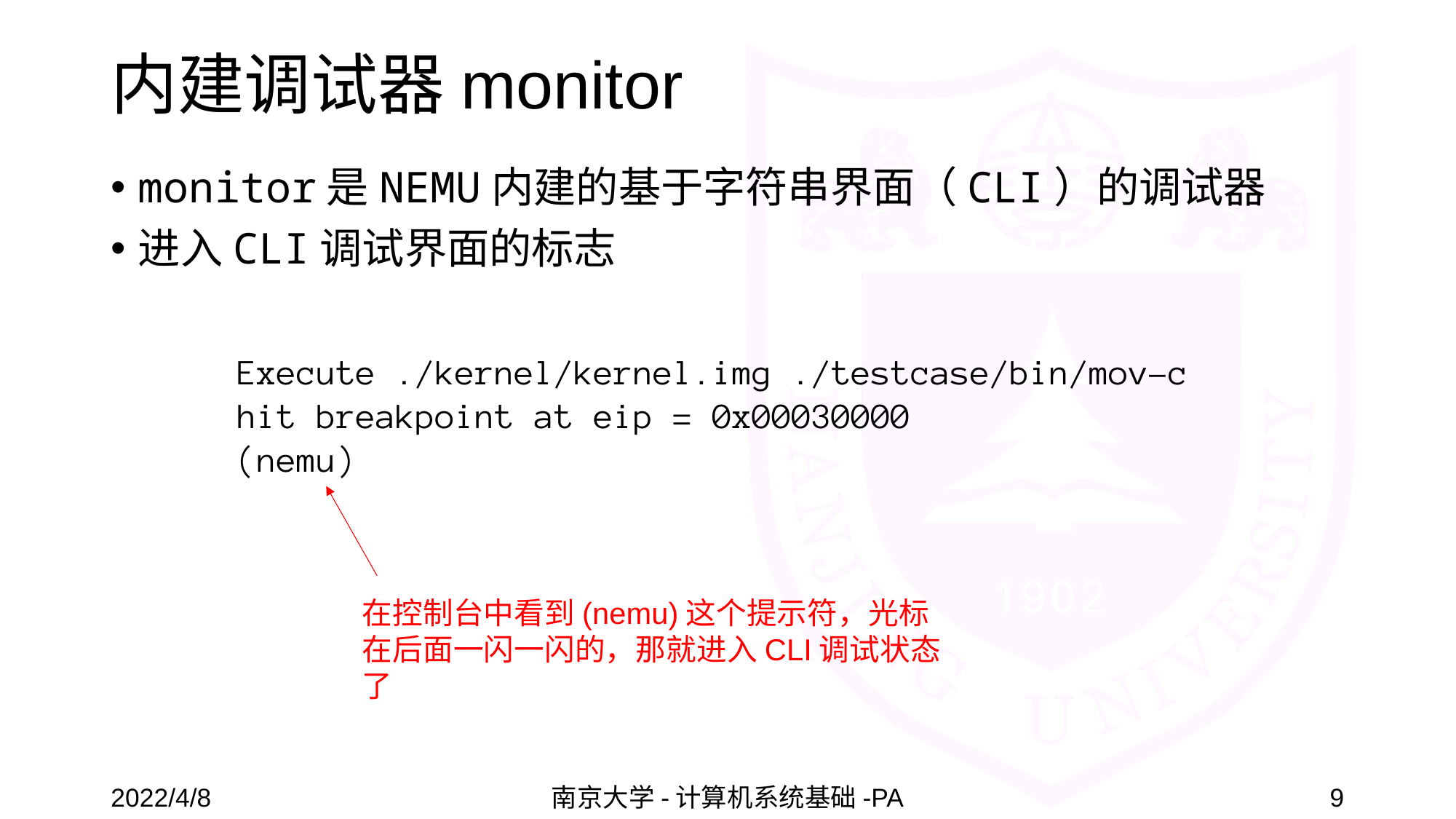

# 内建调试器monitor
monitor是NEMU内建的基于字符串界面（CLI）的调试器
进入CLI调试界面的标志
Execute ./kernel/kernel.img ./testcase/bin/mov-c
hit breakpoint at eip = 0x00030000
(nemu)
在控制台中看到(nemu)这个提示符，光标在后面一闪一闪的，那就进入CLI调试状态了
2022/4/8
南京大学-计算机系统基础-PA
9